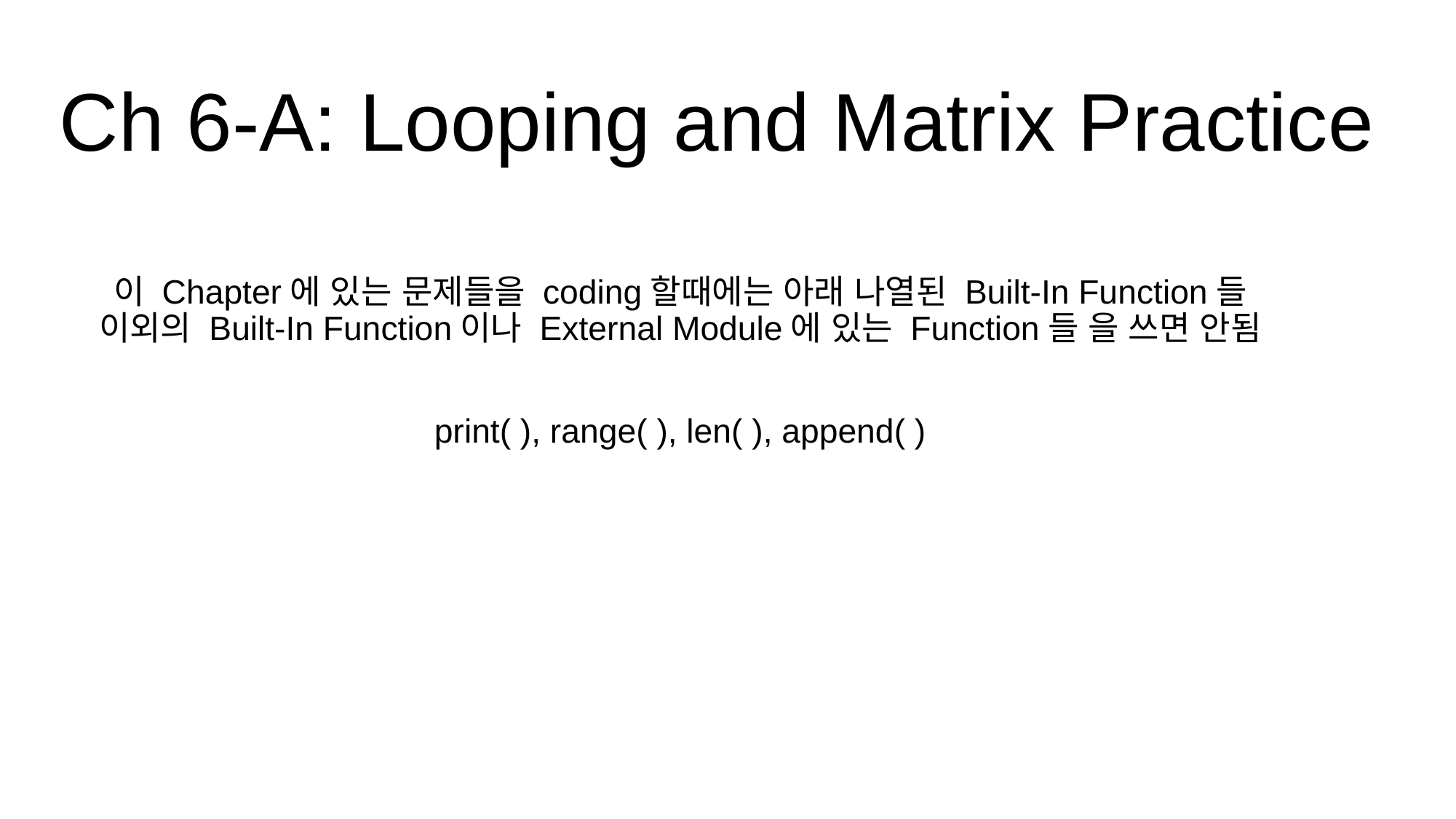

# Ch 6-A: Looping and Matrix Practice
이 Chapter에 있는 문제들을 coding할때에는 아래 나열된 Built-In Function들 이외의 Built-In Function이나 External Module에 있는 Function들 을 쓰면 안됨

print( ), range( ), len( ), append( )